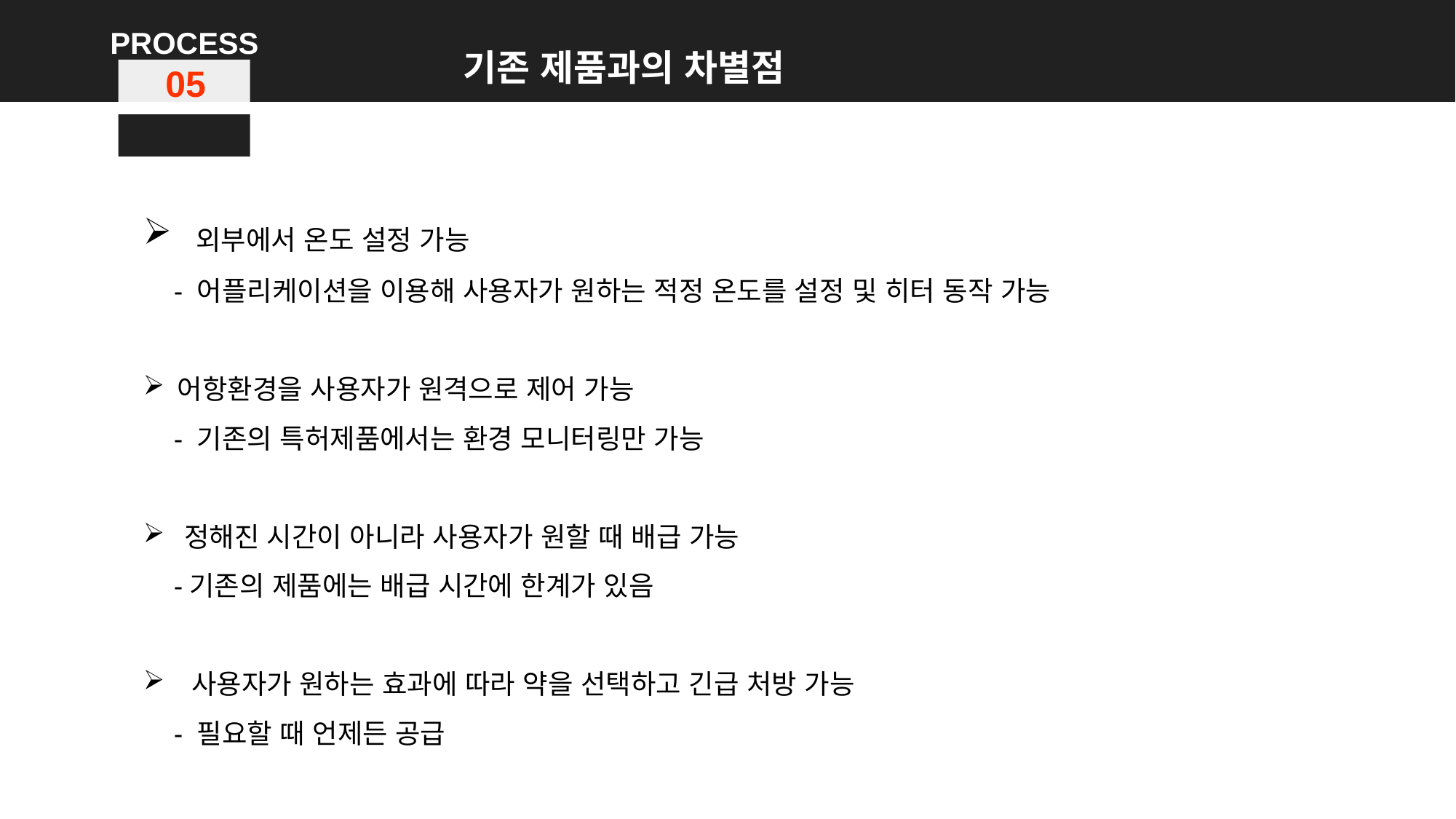

PROCESS
기존 제품과의 차별점
05

 외부에서 온도 설정 가능
    - 어플리케이션을 이용해 사용자가 원하는 적정 온도를 설정 및 히터 동작 가능

어항환경을 사용자가 원격으로 제어 가능
    - 기존의 특허제품에서는 환경 모니터링만 가능

정해진 시간이 아니라 사용자가 원할 때 배급 가능
    -기존의 제품에는 배급 시간에 한계가 있음

 사용자가 원하는 효과에 따라 약을 선택하고 긴급 처방 가능
    - 필요할 때 언제든 공급